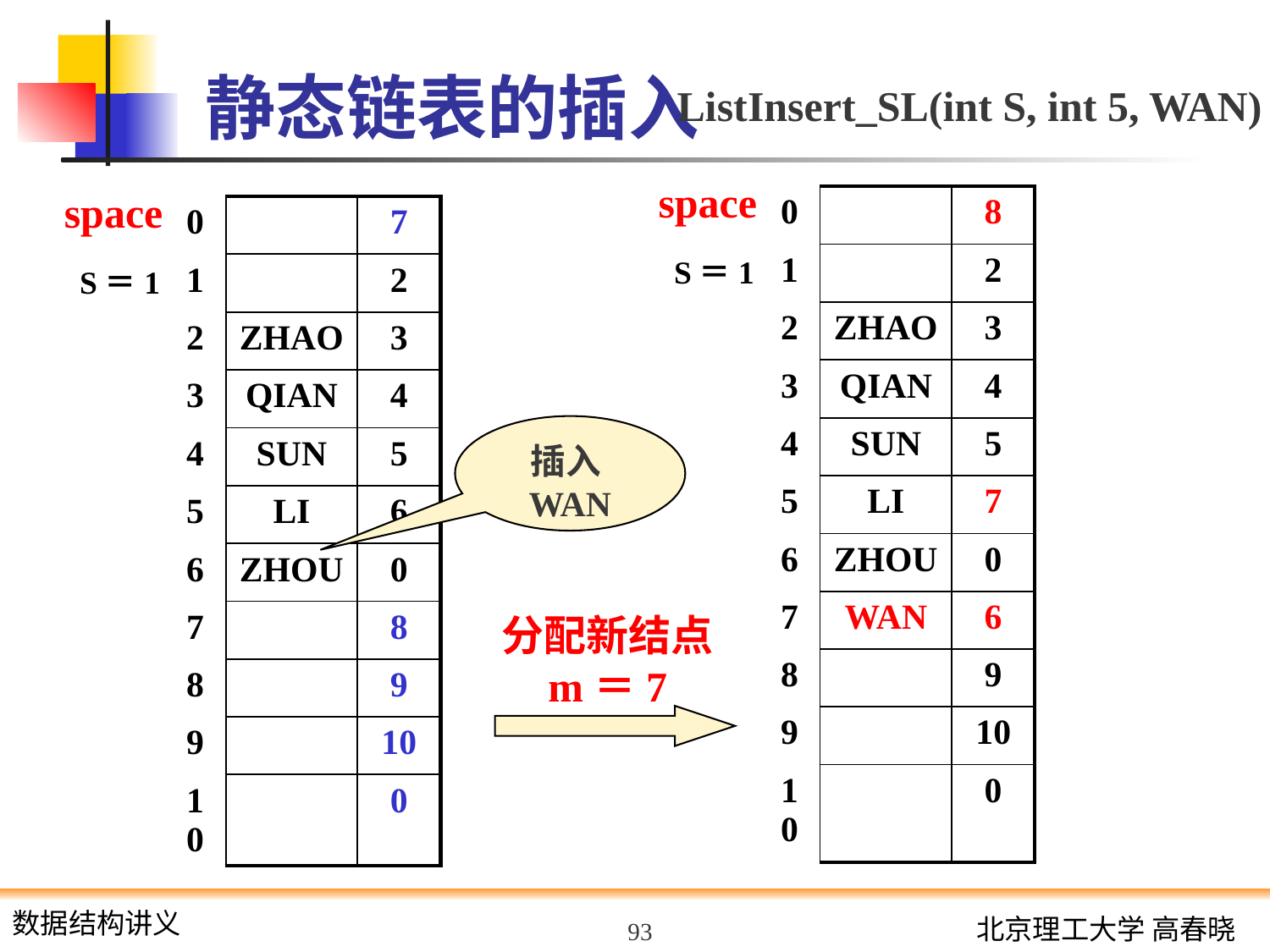

# 静态链表的插入
ListInsert_SL(int S, int 5, WAN)
space
space
| 0 |  | 8 |
| --- | --- | --- |
| 1 |  | 2 |
| 2 | ZHAO | 3 |
| 3 | QIAN | 4 |
| 4 | SUN | 5 |
| 5 | LI | 7 |
| 6 | ZHOU | 0 |
| 7 | WAN | 6 |
| 8 |  | 9 |
| 9 |  | 10 |
| 10 |  | 0 |
| 0 |  | 7 |
| --- | --- | --- |
| 1 |  | 2 |
| 2 | ZHAO | 3 |
| 3 | QIAN | 4 |
| 4 | SUN | 5 |
| 5 | LI | 6 |
| 6 | ZHOU | 0 |
| 7 |  | 8 |
| 8 |  | 9 |
| 9 |  | 10 |
| 10 |  | 0 |
S＝1
S＝1
插入WAN
分配新结点
m＝7

93